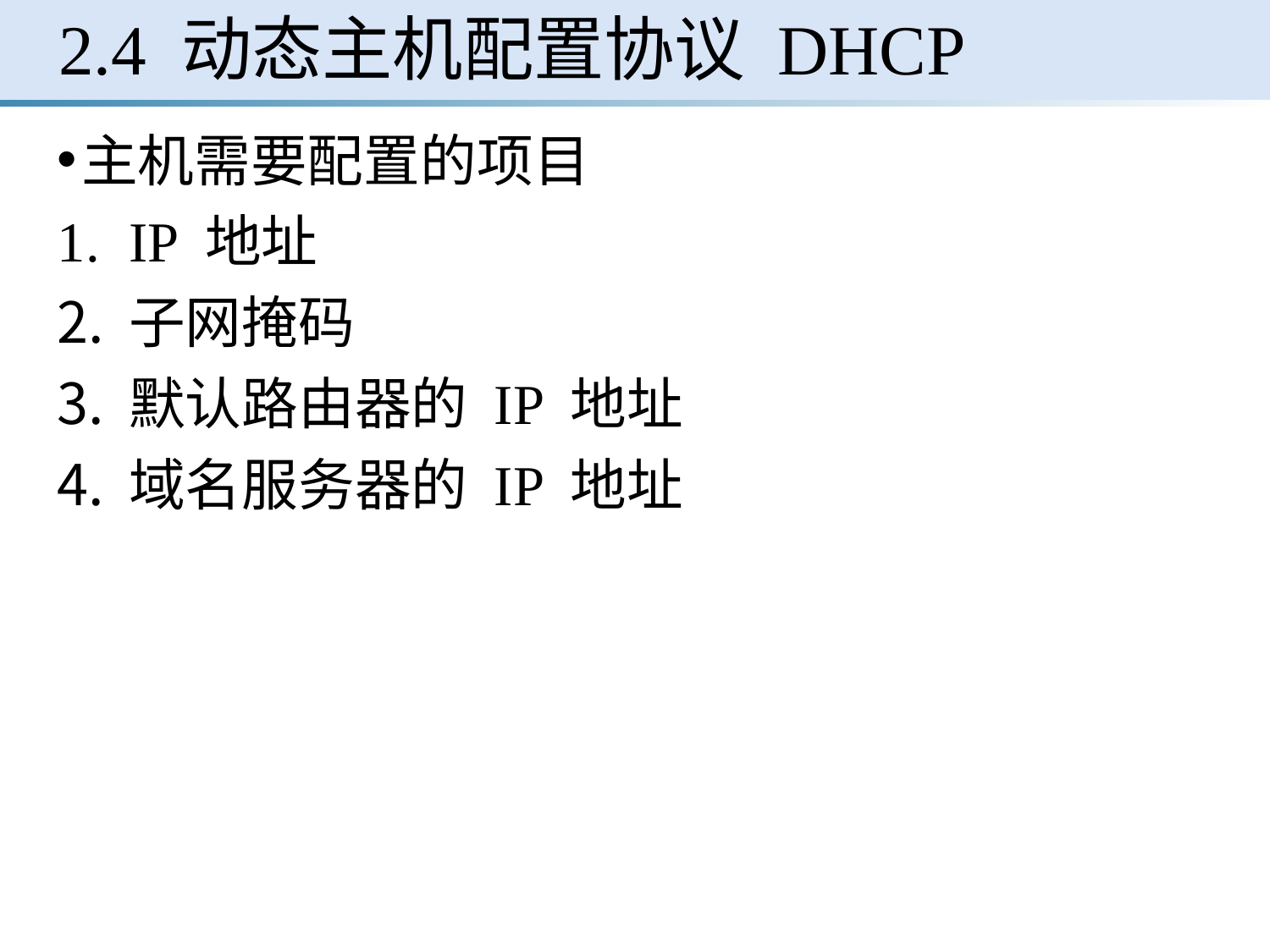

# 2.4 动态主机配置协议 DHCP
主机需要配置的项目
IP 地址
子网掩码
默认路由器的 IP 地址
域名服务器的 IP 地址